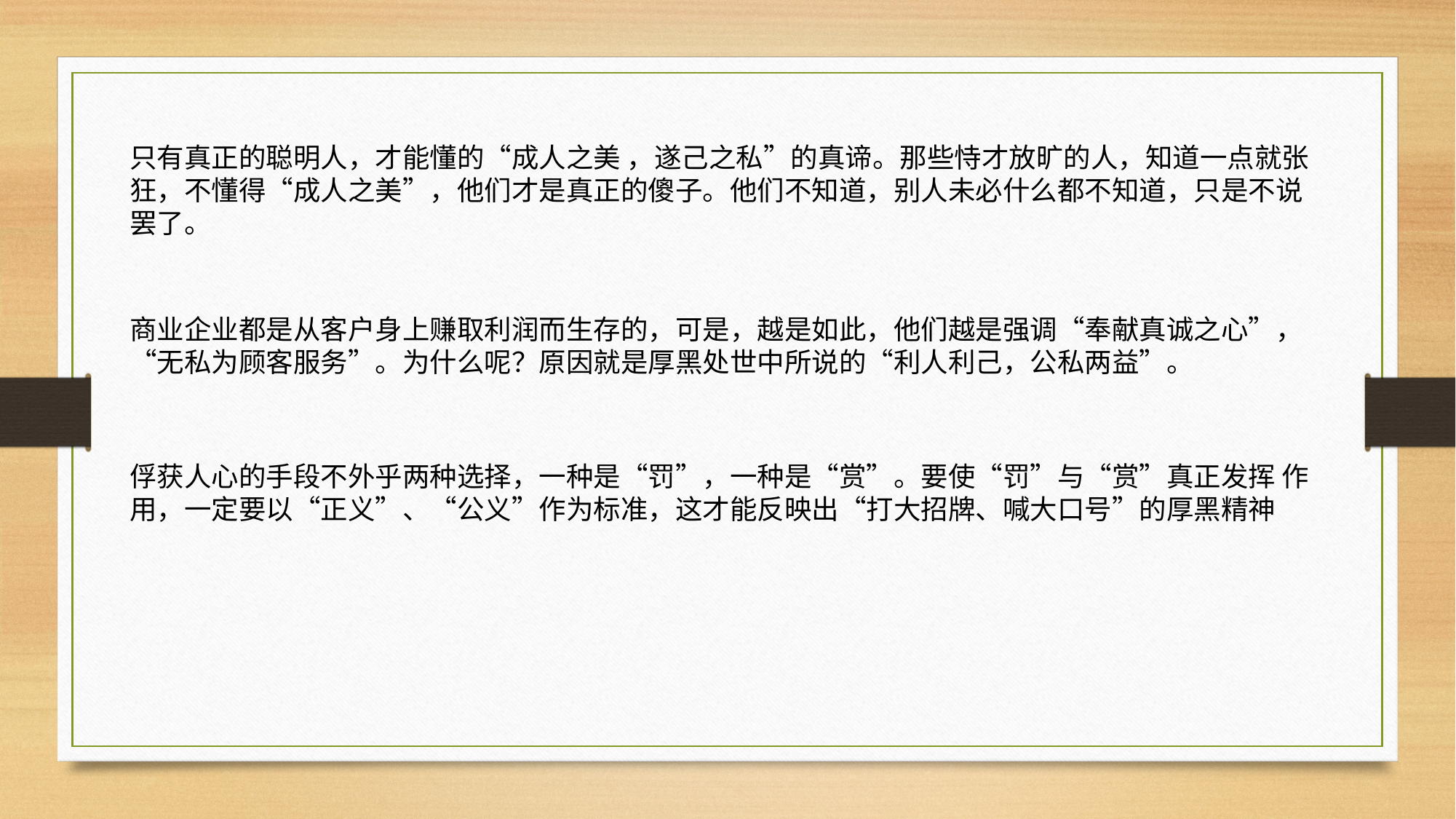

只有真正的聪明人，才能懂的“成人之美 ，遂己之私”的真谛。那些恃才放旷的人，知道一点就张狂，不懂得“成人之美”，他们才是真正的傻子。他们不知道，别人未必什么都不知道，只是不说罢了。
商业企业都是从客户身上赚取利润而生存的，可是，越是如此，他们越是强调“奉献真诚之心”，“无私为顾客服务”。为什么呢？原因就是厚黑处世中所说的“利人利己，公私两益”。
俘获人心的手段不外乎两种选择，一种是“罚”，一种是“赏”。要使“罚”与“赏”真正发挥 作用，一定要以“正义”、“公义”作为标准，这才能反映出“打大招牌、喊大口号”的厚黑精神